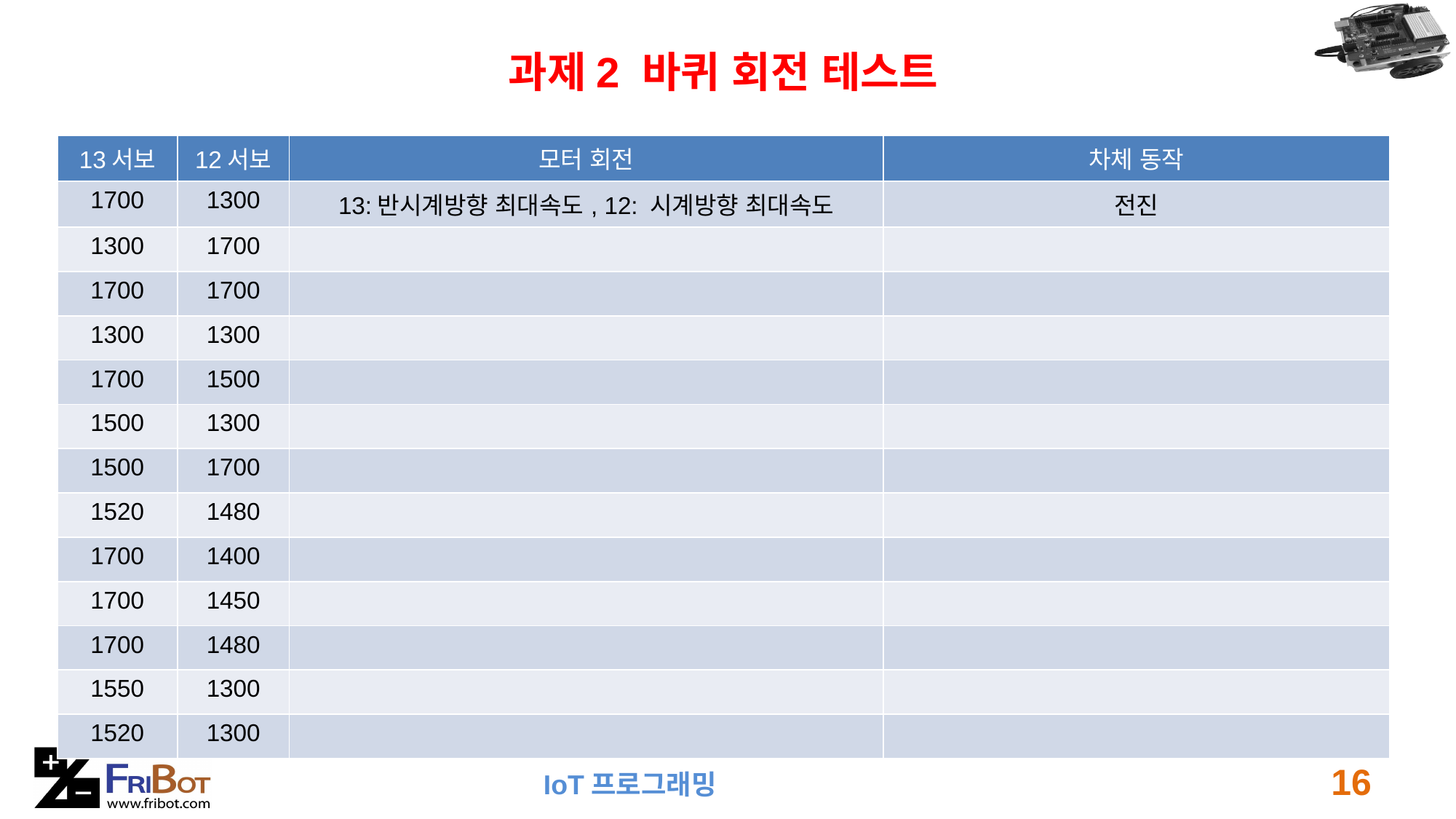

과제2 바퀴 회전 테스트
| 13서보 | 12서보 | 모터 회전 | 차체 동작 |
| --- | --- | --- | --- |
| 1700 | 1300 | 13:반시계방향 최대속도, 12: 시계방향 최대속도 | 전진 |
| 1300 | 1700 |  |  |
| 1700 | 1700 |  |  |
| 1300 | 1300 |  |  |
| 1700 | 1500 |  |  |
| 1500 | 1300 |  |  |
| 1500 | 1700 |  |  |
| 1520 | 1480 |  |  |
| 1700 | 1400 |  |  |
| 1700 | 1450 |  |  |
| 1700 | 1480 |  |  |
| 1550 | 1300 |  |  |
| 1520 | 1300 |  |  |
16